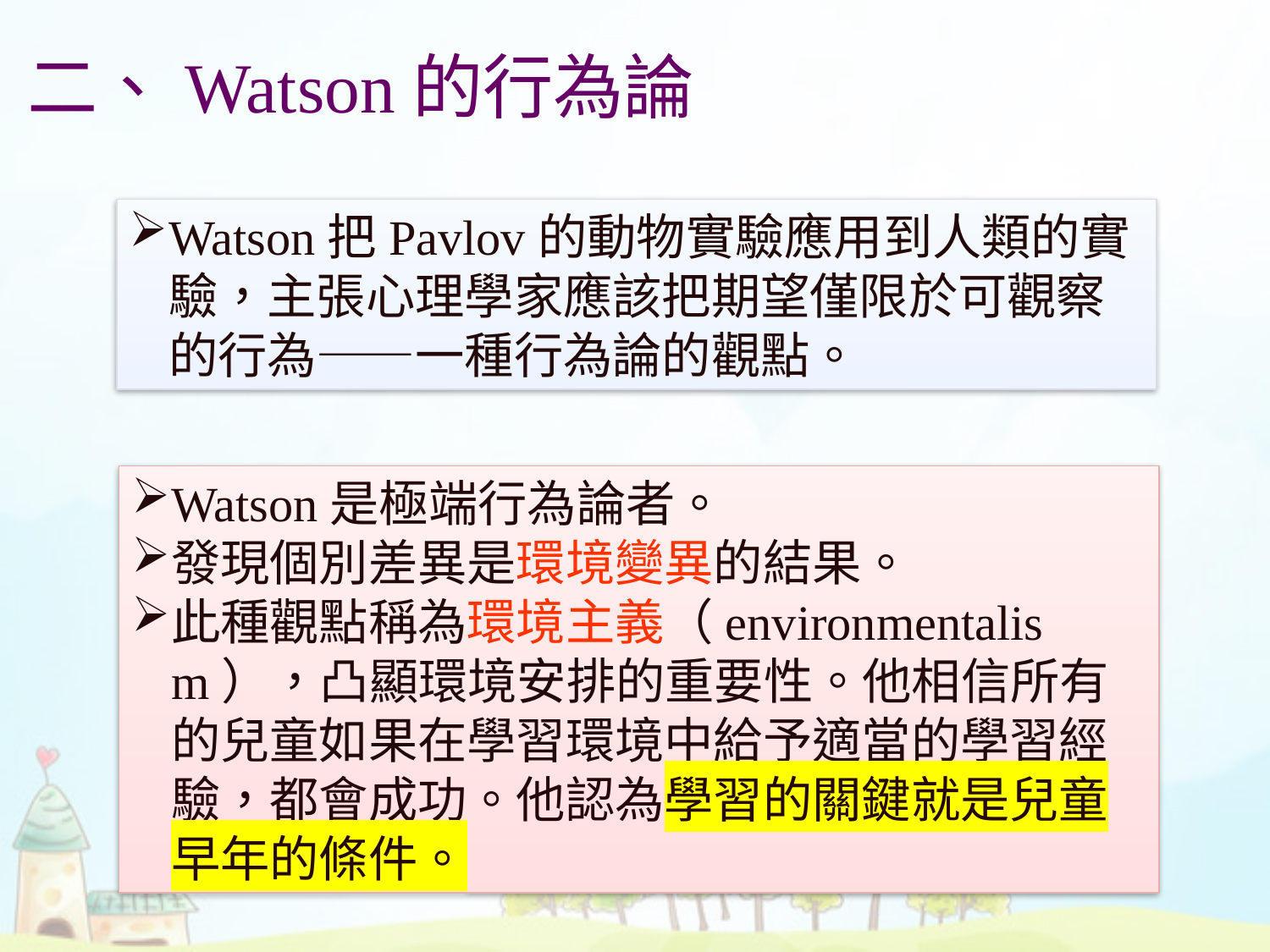

二、Watson的行為論
Watson把Pavlov的動物實驗應用到人類的實驗，主張心理學家應該把期望僅限於可觀察的行為――一種行為論的觀點。
Watson是極端行為論者。
發現個別差異是環境變異的結果。
此種觀點稱為環境主義（environmentalism），凸顯環境安排的重要性。他相信所有的兒童如果在學習環境中給予適當的學習經驗，都會成功。他認為學習的關鍵就是兒童早年的條件。